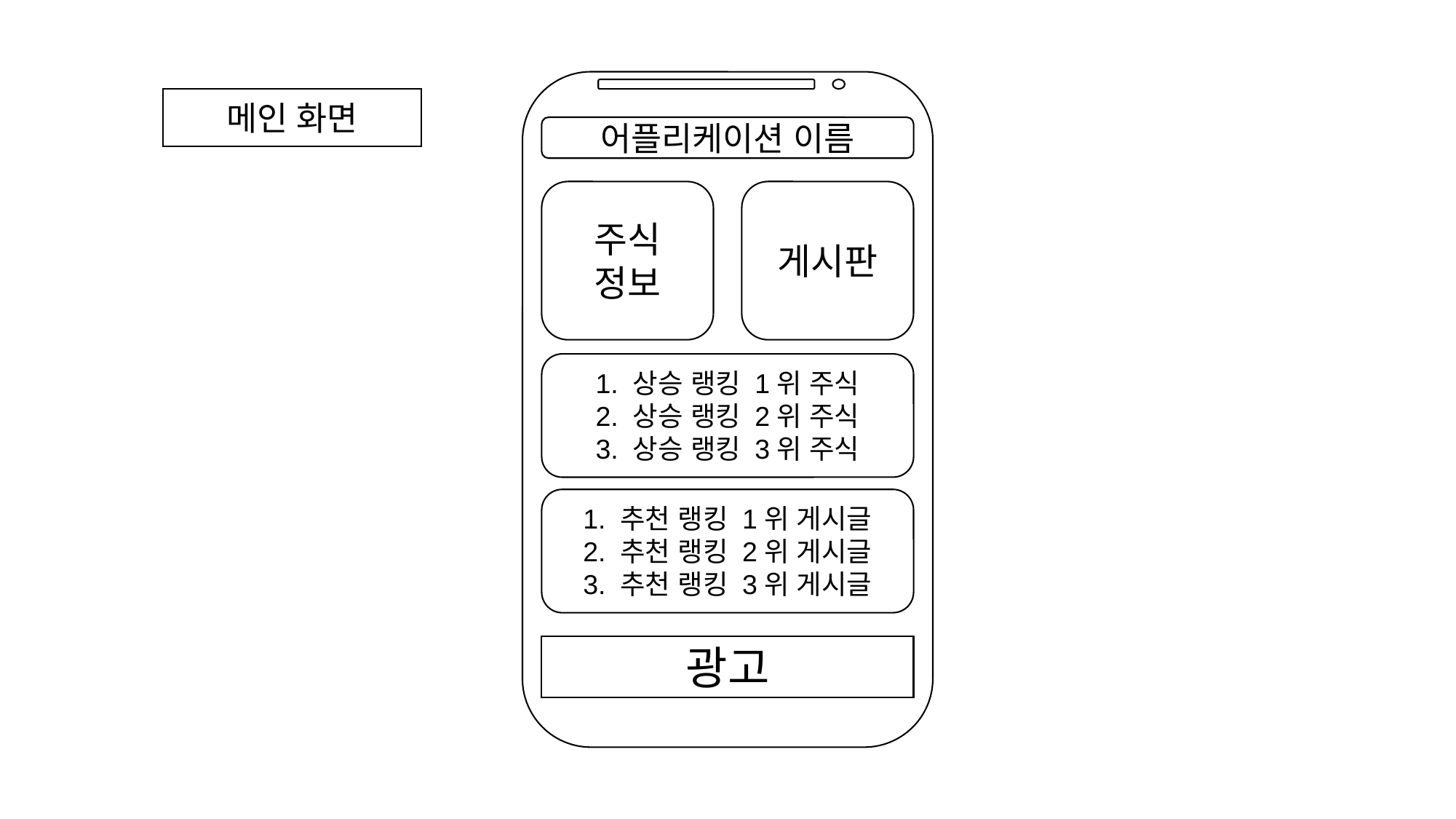

메인 화면
어플리케이션 이름
주식
정보
게시판
1. 상승 랭킹 1위 주식
2. 상승 랭킹 2위 주식
3. 상승 랭킹 3위 주식
1. 추천 랭킹 1위 게시글
2. 추천 랭킹 2위 게시글
3. 추천 랭킹 3위 게시글
광고